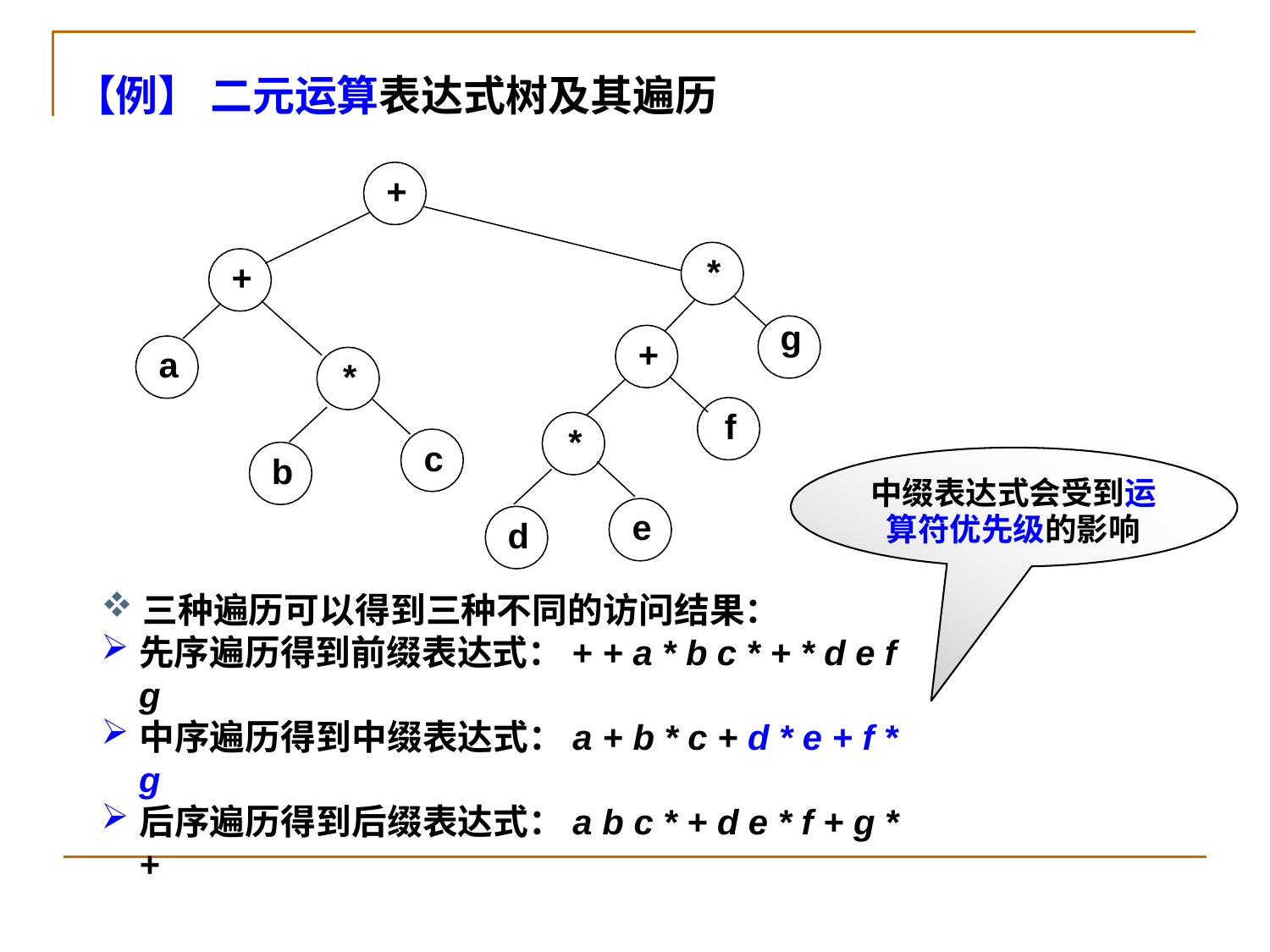

# 【例】 二元运算表达式树及其遍历

+

*

+

g

+

a

*

f

*

c

b

中缀表达式会受到运 算符优先级的影响

e

d

三种遍历可以得到三种不同的访问结果：
先序遍历得到前缀表达式：+ + a * b c * + * d e f g
中序遍历得到中缀表达式：a + b * c + d * e + f * g
后序遍历得到后缀表达式：a b c * + d e * f + g * +